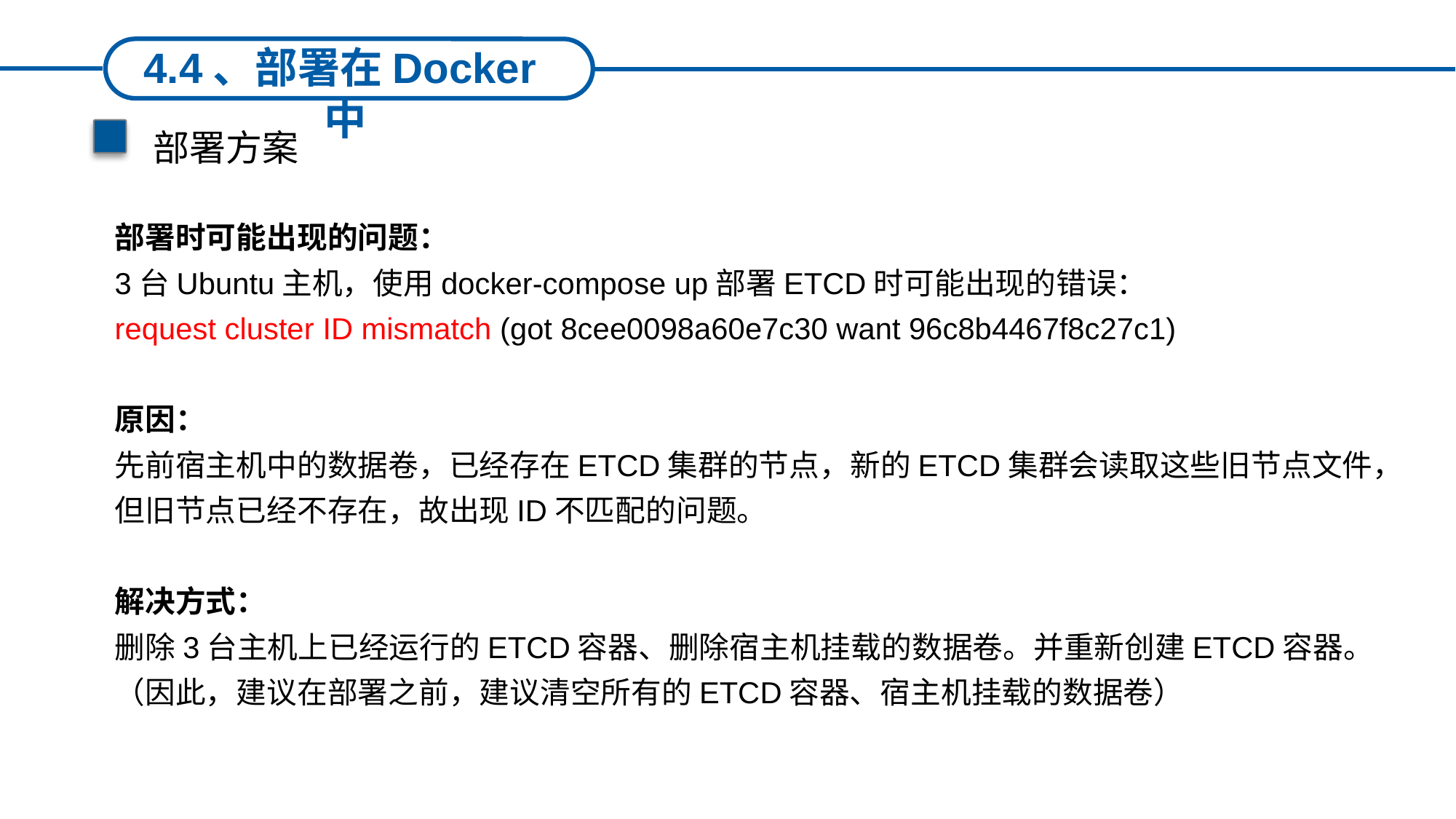

4.4、部署在Docker中

1、当前进度
部署方案

部署时可能出现的问题：
3台Ubuntu主机，使用docker-compose up部署ETCD时可能出现的错误：
request cluster ID mismatch (got 8cee0098a60e7c30 want 96c8b4467f8c27c1)

原因：
先前宿主机中的数据卷，已经存在ETCD集群的节点，新的ETCD集群会读取这些旧节点文件，
但旧节点已经不存在，故出现ID不匹配的问题。

解决方式：
删除3台主机上已经运行的ETCD容器、删除宿主机挂载的数据卷。并重新创建ETCD容器。
（因此，建议在部署之前，建议清空所有的ETCD容器、宿主机挂载的数据卷）